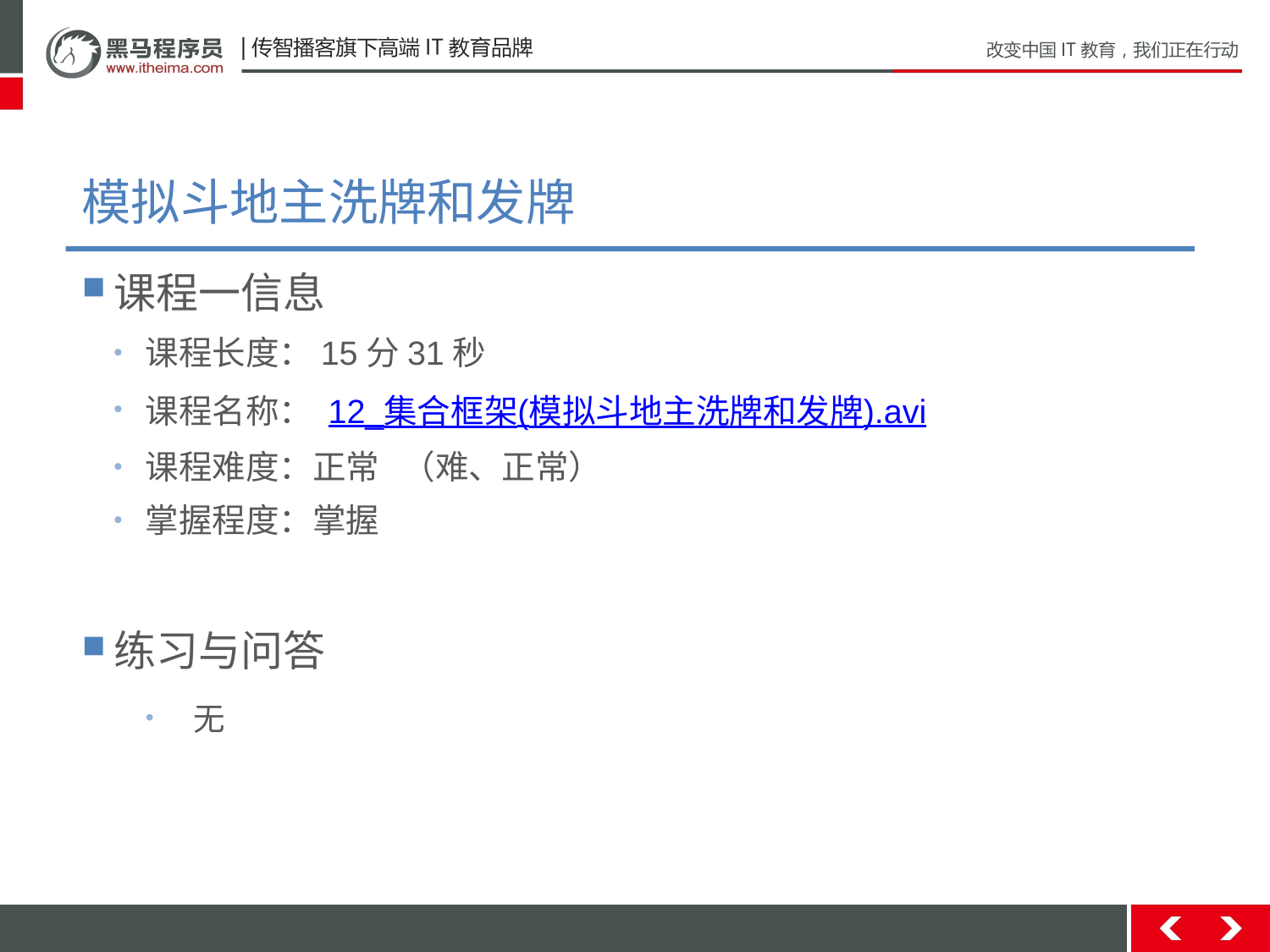

# 模拟斗地主洗牌和发牌
课程一信息
课程长度：15分31秒
课程名称： 12_集合框架(模拟斗地主洗牌和发牌).avi
课程难度：正常   （难、正常）
掌握程度：掌握

练习与问答
无